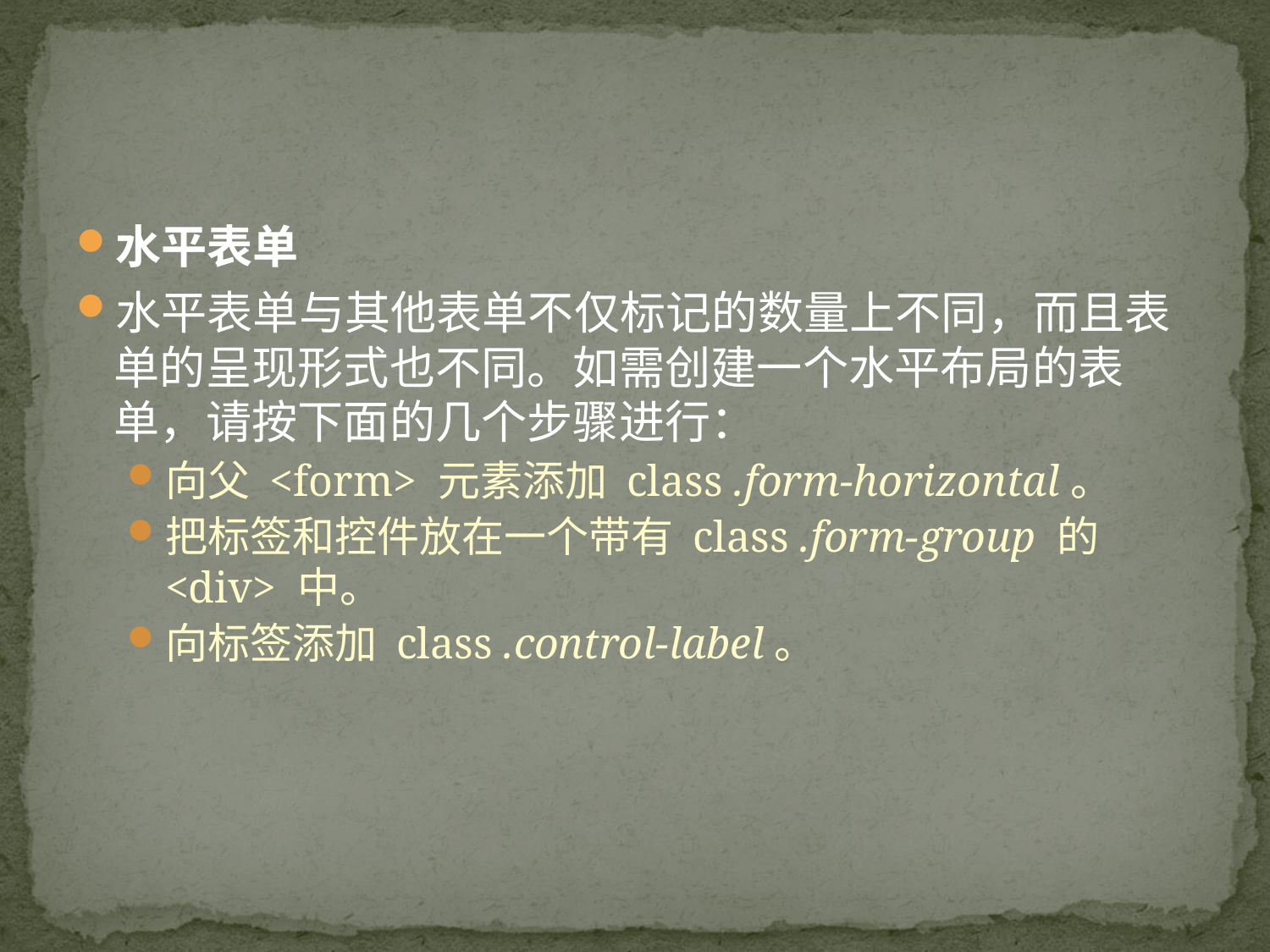

#
水平表单
水平表单与其他表单不仅标记的数量上不同，而且表单的呈现形式也不同。如需创建一个水平布局的表单，请按下面的几个步骤进行：
向父 <form> 元素添加 class .form-horizontal。
把标签和控件放在一个带有 class .form-group 的 <div> 中。
向标签添加 class .control-label。